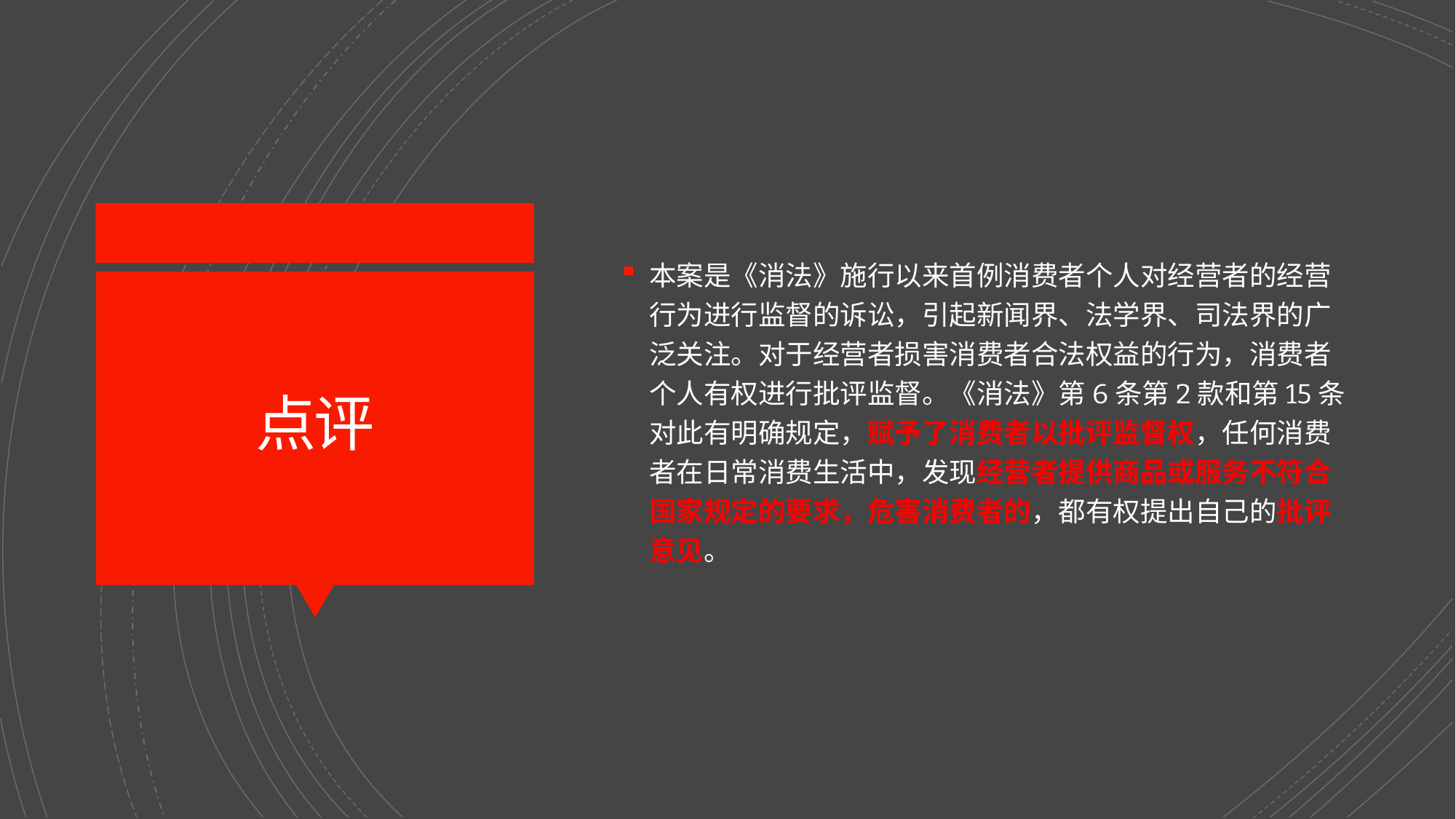

本案是《消法》施行以来首例消费者个人对经营者的经营行为进行监督的诉讼，引起新闻界、法学界、司法界的广泛关注。对于经营者损害消费者合法权益的行为，消费者个人有权进行批评监督。《消法》第6条第2款和第15条对此有明确规定，赋予了消费者以批评监督权，任何消费者在日常消费生活中，发现经营者提供商品或服务不符合国家规定的要求，危害消费者的，都有权提出自己的批评意见。

# 点评